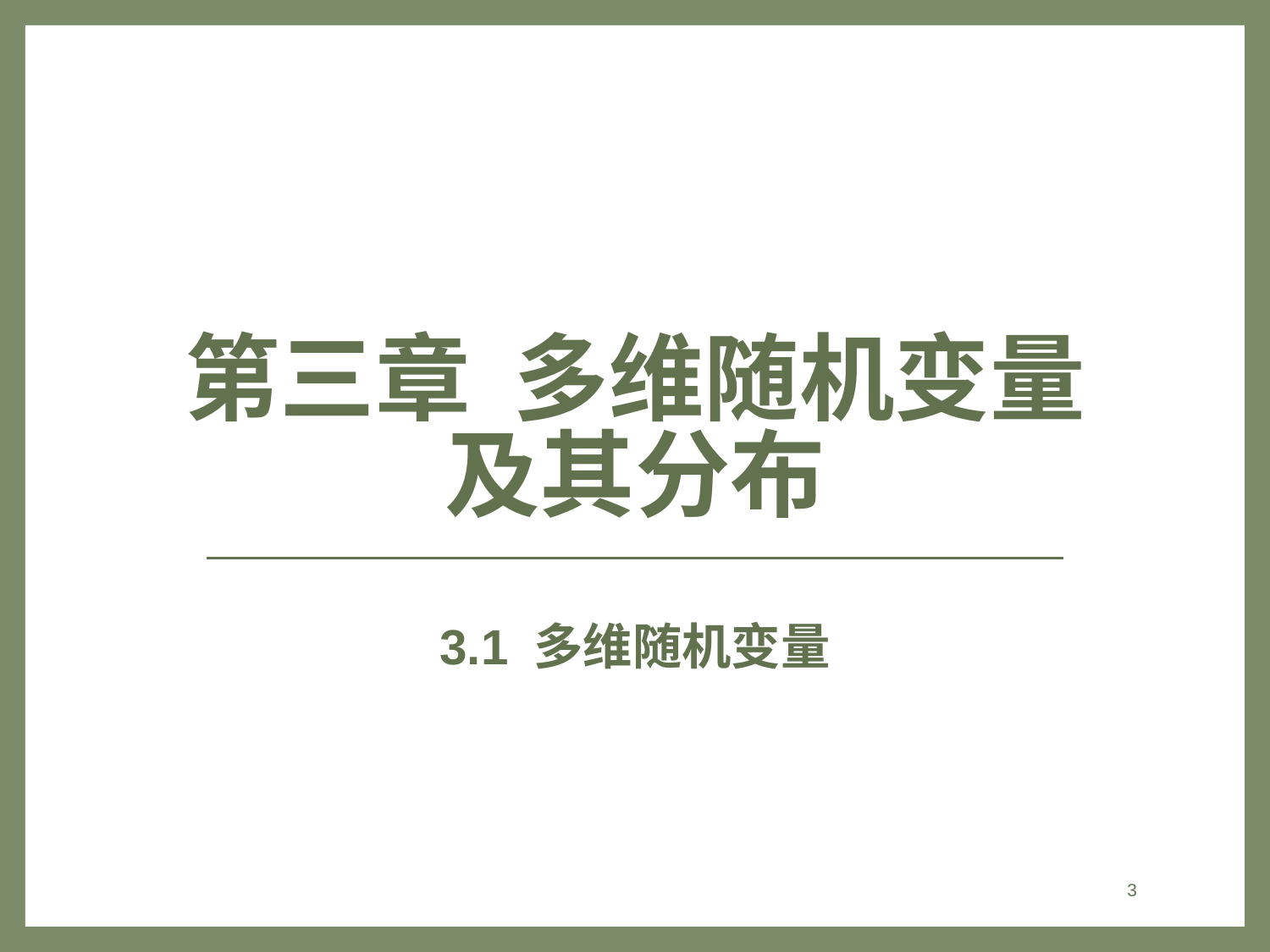

# 第三章  多维随机变量 及其分布
3.1 多维随机变量
3